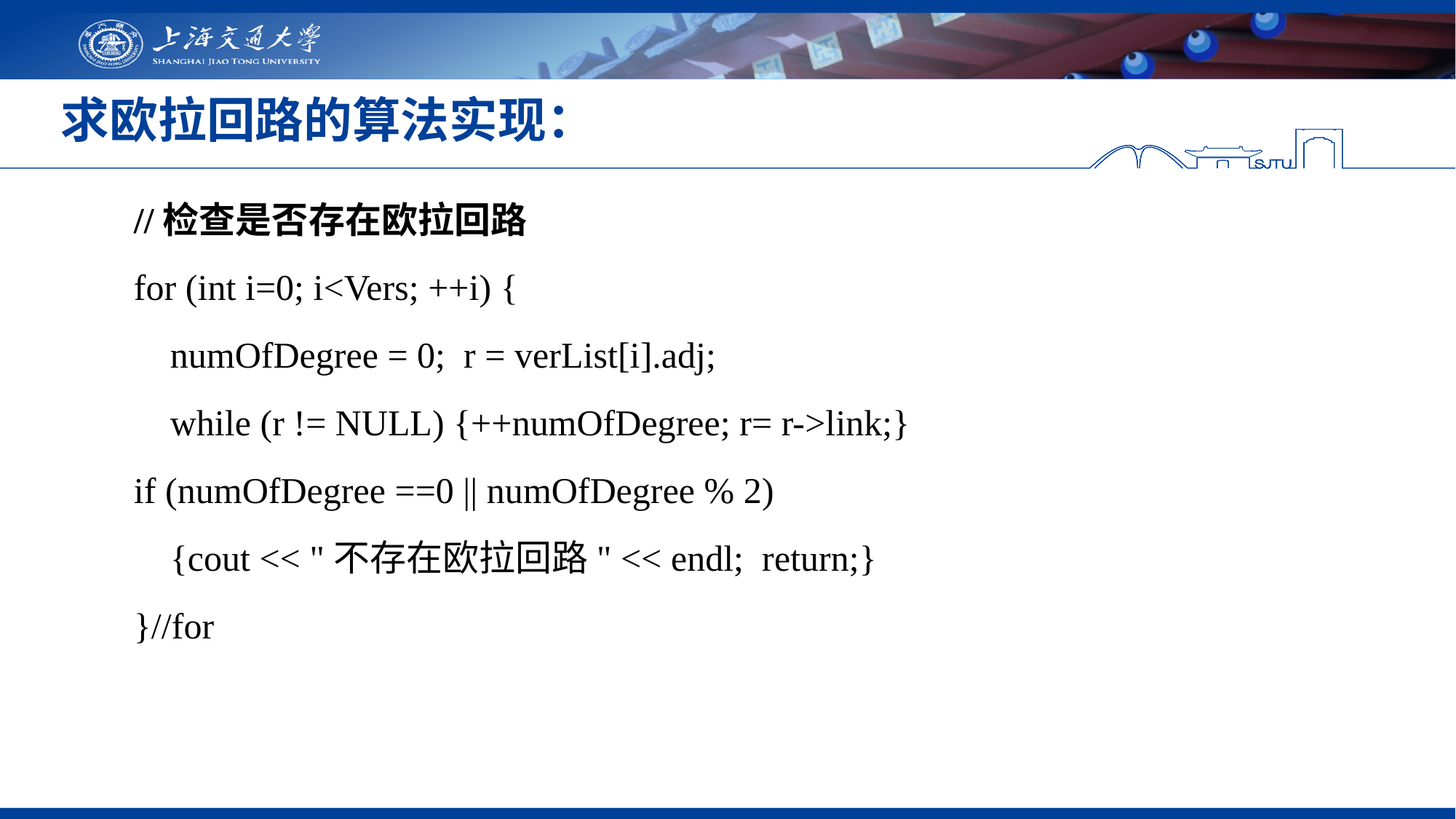

# 求欧拉回路的算法实现：
        //检查是否存在欧拉回路
        for (int i=0; i<Vers; ++i) {
	numOfDegree = 0;  r = verList[i].adj;
	while (r != NULL) {++numOfDegree; r= r->link;}
        if (numOfDegree ==0 || numOfDegree % 2)
            {cout << "不存在欧拉回路" << endl;  return;}
        }//for